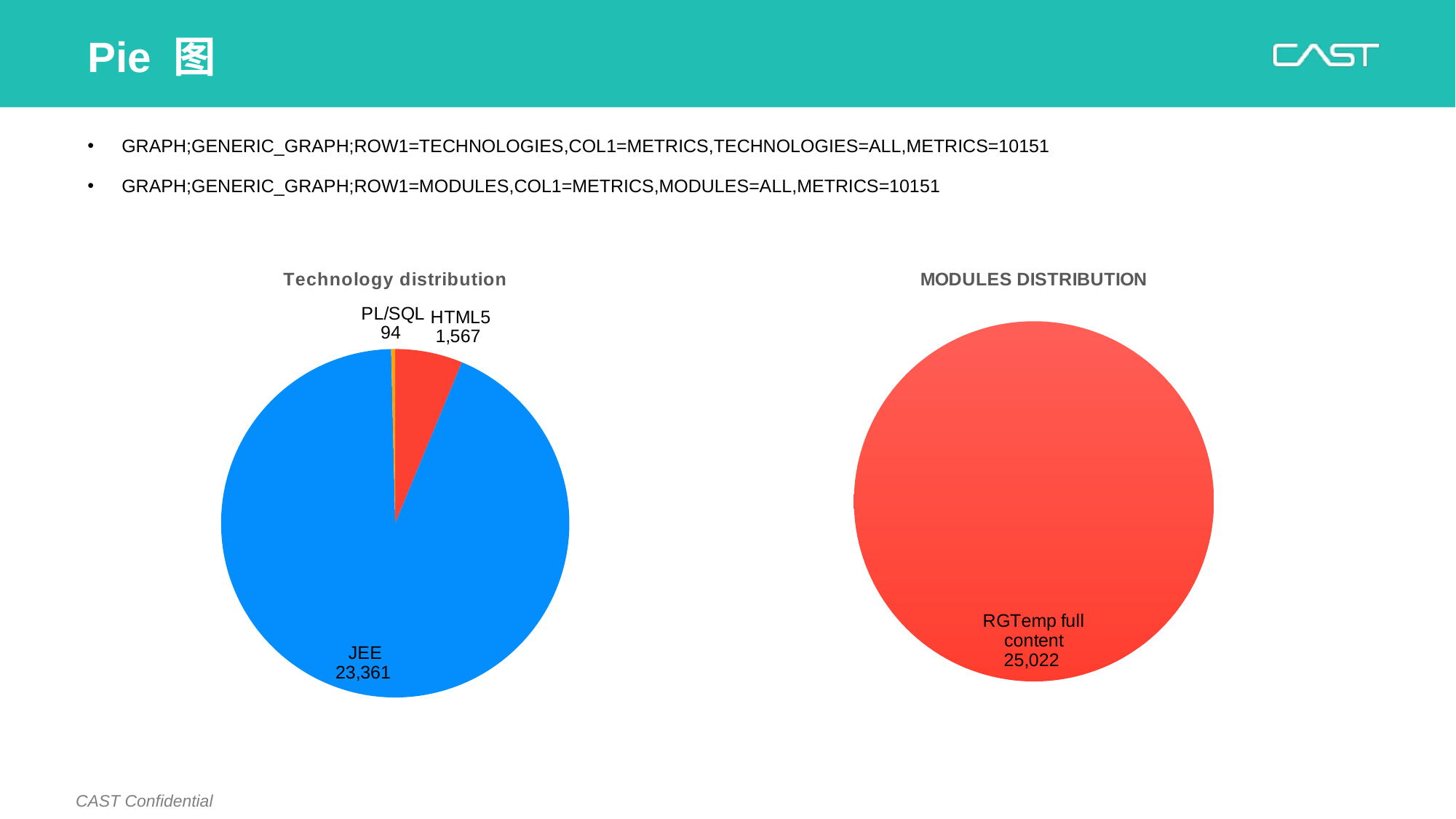

# Pie 图
GRAPH;GENERIC_GRAPH;ROW1=TECHNOLOGIES,COL1=METRICS,TECHNOLOGIES=ALL,METRICS=10151
GRAPH;GENERIC_GRAPH;ROW1=MODULES,COL1=METRICS,MODULES=ALL,METRICS=10151

### Chart: Technology distribution

| Category | 代码行数 |
|---|---|
| HTML5 | 1567.0 |
| JEE | 23361.0 |
| PL/SQL | 94.0 |

### Chart: MODULES DISTRIBUTION

| Category | 代码行数 |
|---|---|
| RGTemp full content | 25022.0 |